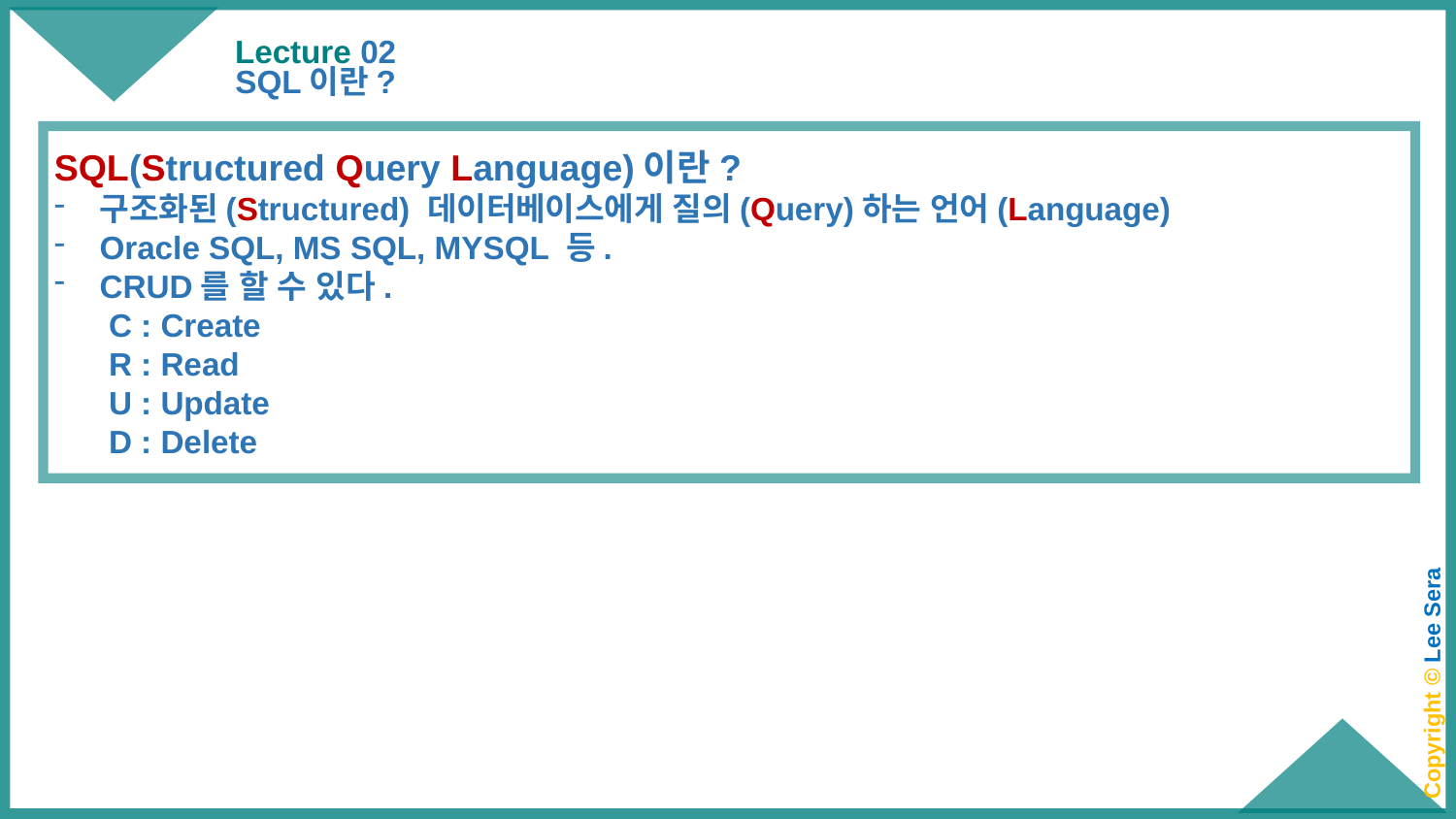

# Lecture 02

SQL이란?
SQL(Structured Query Language)이란?
구조화된(Structured) 데이터베이스에게 질의(Query)하는 언어(Language)
Oracle SQL, MS SQL, MYSQL 등.
CRUD를 할 수 있다.
C : Create
R : Read
U : Update
D : Delete
Copyright © Lee Sera